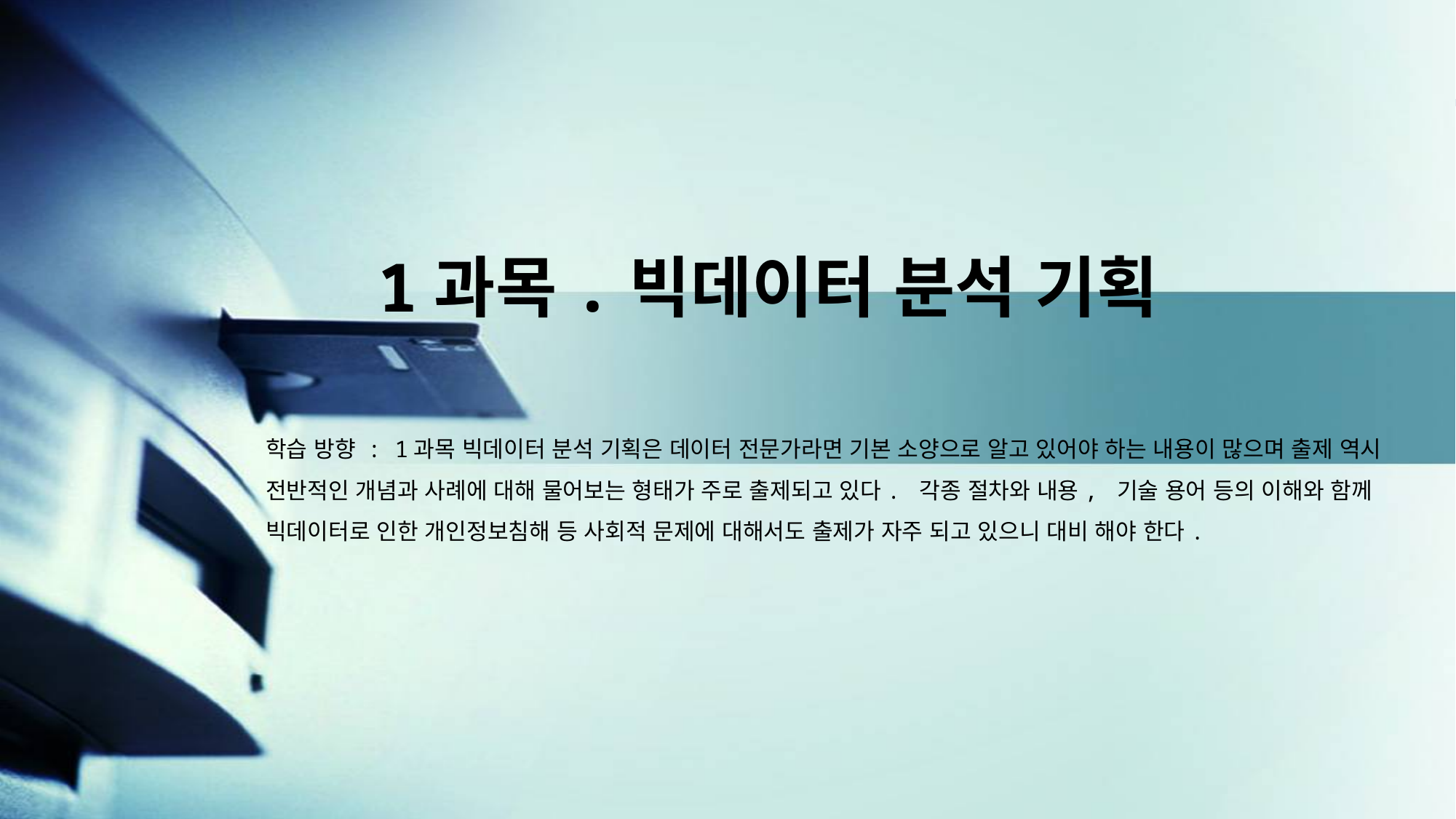

1과목.빅데이터 분석 기획
학습 방향 : 1과목 빅데이터 분석 기획은 데이터 전문가라면 기본 소양으로 알고 있어야 하는 내용이 많으며 출제 역시 전반적인 개념과 사례에 대해 물어보는 형태가 주로 출제되고 있다. 각종 절차와 내용, 기술 용어 등의 이해와 함께 빅데이터로 인한 개인정보침해 등 사회적 문제에 대해서도 출제가 자주 되고 있으니 대비 해야 한다.